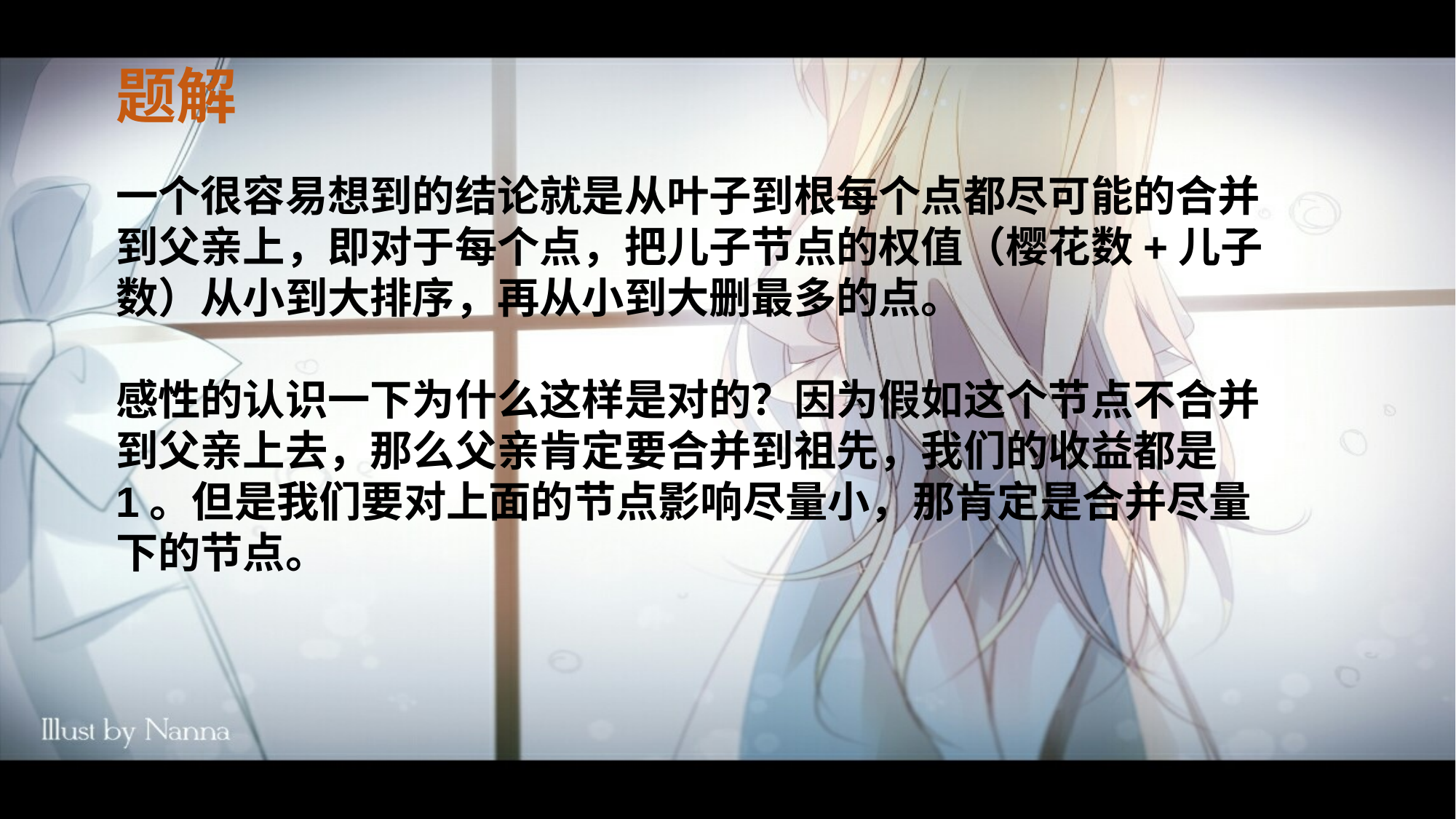

题解
一个很容易想到的结论就是从叶子到根每个点都尽可能的合并到父亲上，即对于每个点，把儿子节点的权值（樱花数+儿子数）从小到大排序，再从小到大删最多的点。

感性的认识一下为什么这样是对的？因为假如这个节点不合并到父亲上去，那么父亲肯定要合并到祖先，我们的收益都是1。但是我们要对上面的节点影响尽量小，那肯定是合并尽量下的节点。